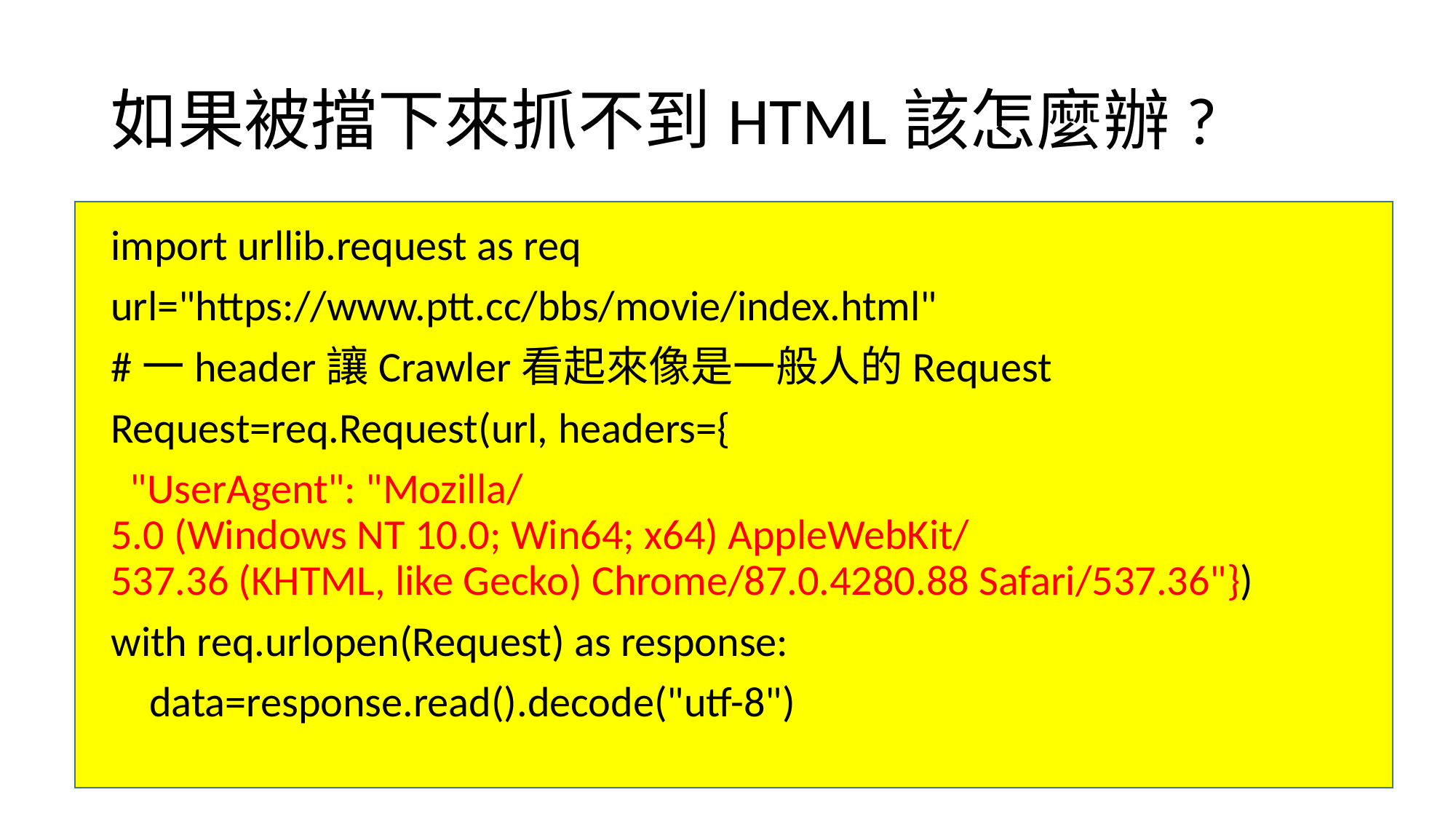

# 如果被擋下來抓不到HTML該怎麼辦?

import urllib.request as req
url="https://www.ptt.cc/bbs/movie/index.html"
#一header讓Crawler看起來像是一般人的Request
Request=req.Request(url, headers={
  "UserAgent": "Mozilla/5.0 (Windows NT 10.0; Win64; x64) AppleWebKit/537.36 (KHTML, like Gecko) Chrome/87.0.4280.88 Safari/537.36"})
with req.urlopen(Request) as response:
    data=response.read().decode("utf-8")